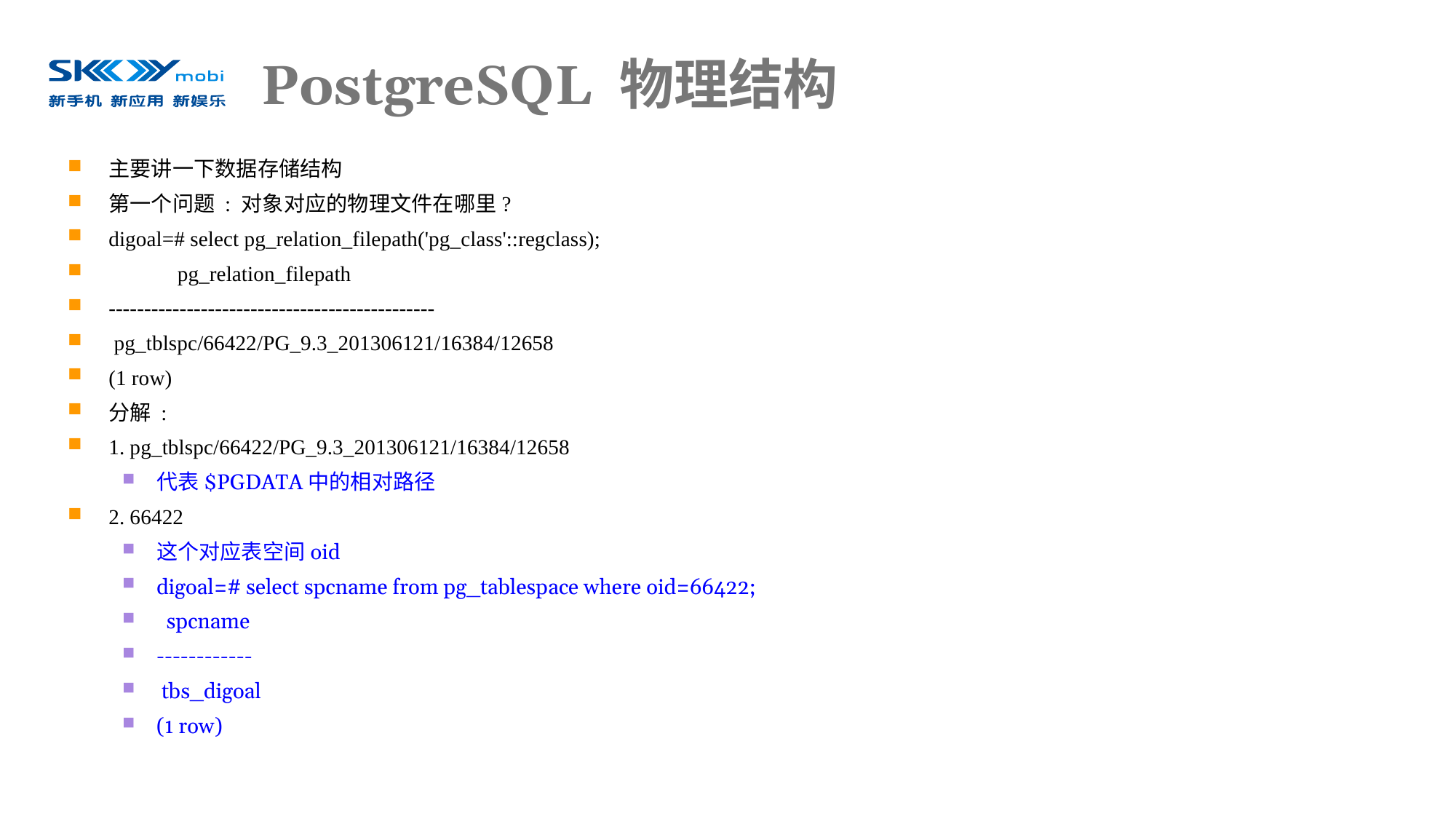

# PostgreSQL 物理结构
主要讲一下数据存储结构
第一个问题 : 对象对应的物理文件在哪里?
digoal=# select pg_relation_filepath('pg_class'::regclass);
             pg_relation_filepath
----------------------------------------------
 pg_tblspc/66422/PG_9.3_201306121/16384/12658
(1 row)
分解 :
1. pg_tblspc/66422/PG_9.3_201306121/16384/12658
代表$PGDATA中的相对路径
2. 66422
这个对应表空间oid
digoal=# select spcname from pg_tablespace where oid=66422;
  spcname
------------
 tbs_digoal
(1 row)